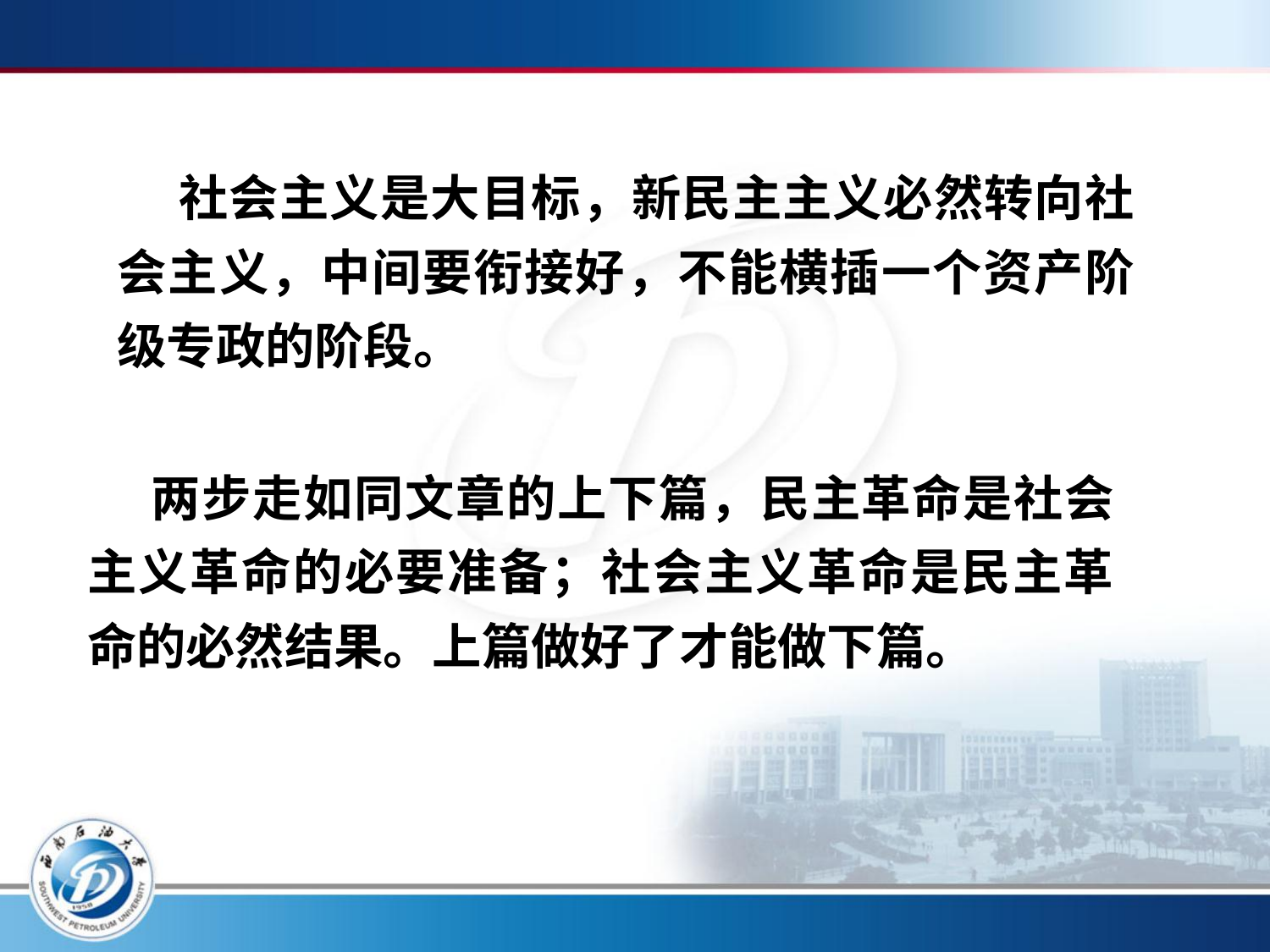

社会主义是大目标，新民主主义必然转向社会主义，中间要衔接好，不能横插一个资产阶级专政的阶段。
    两步走如同文章的上下篇，民主革命是社会主义革命的必要准备；社会主义革命是民主革命的必然结果。上篇做好了才能做下篇。